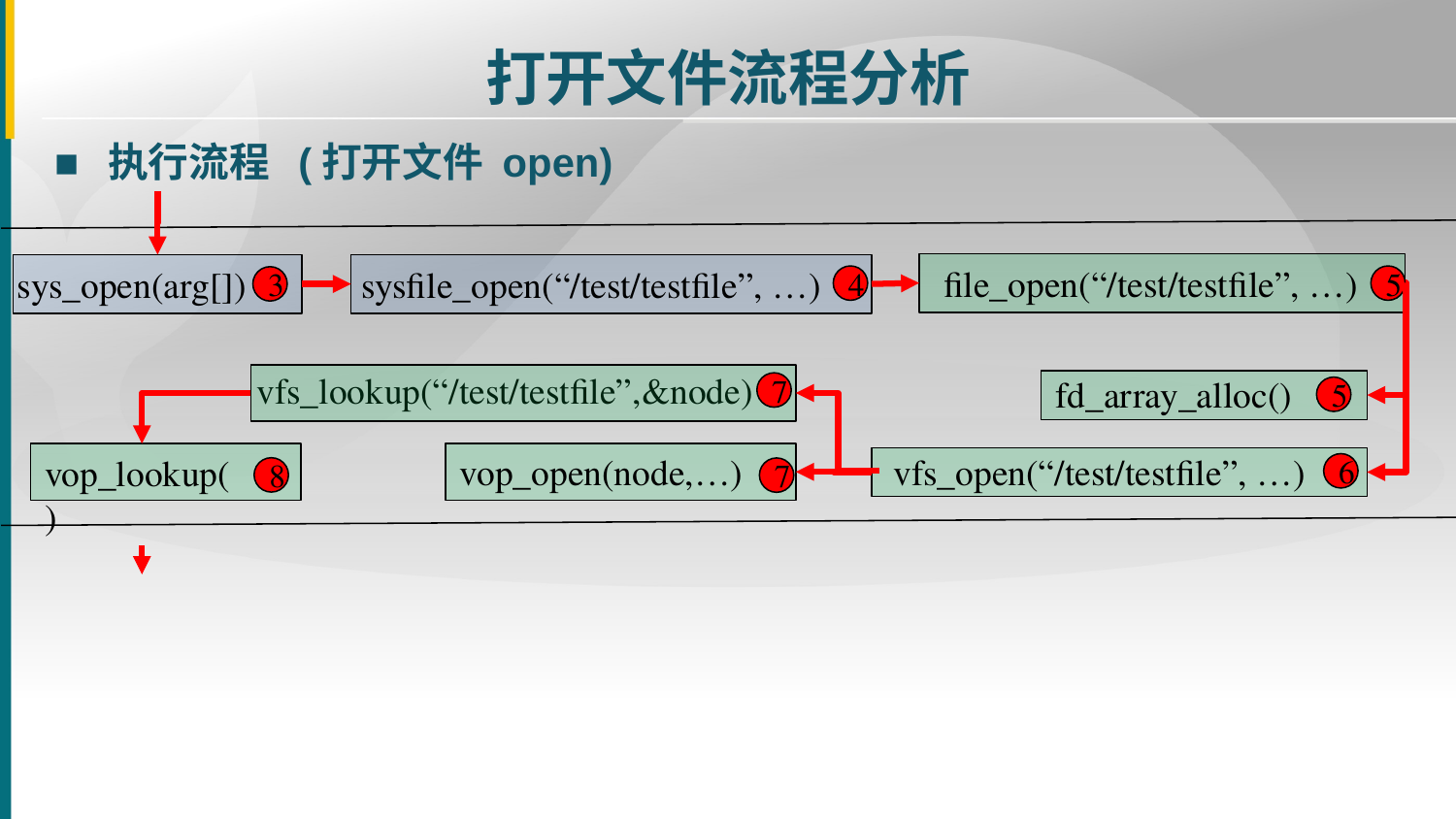

打开文件流程分析
■
执行流程  (打开文件 open)

file_open(“/test/testfile”, …)
sys_open(arg[])

sysfile_open(“/test/testfile”, …)

4
5
3
vfs_lookup(“/test/testfile”,&node)

fd_array_alloc()

7
5
vop_open(node,…)
vfs_open(“/test/testfile”, …)

vop_lookup()

6
8
7